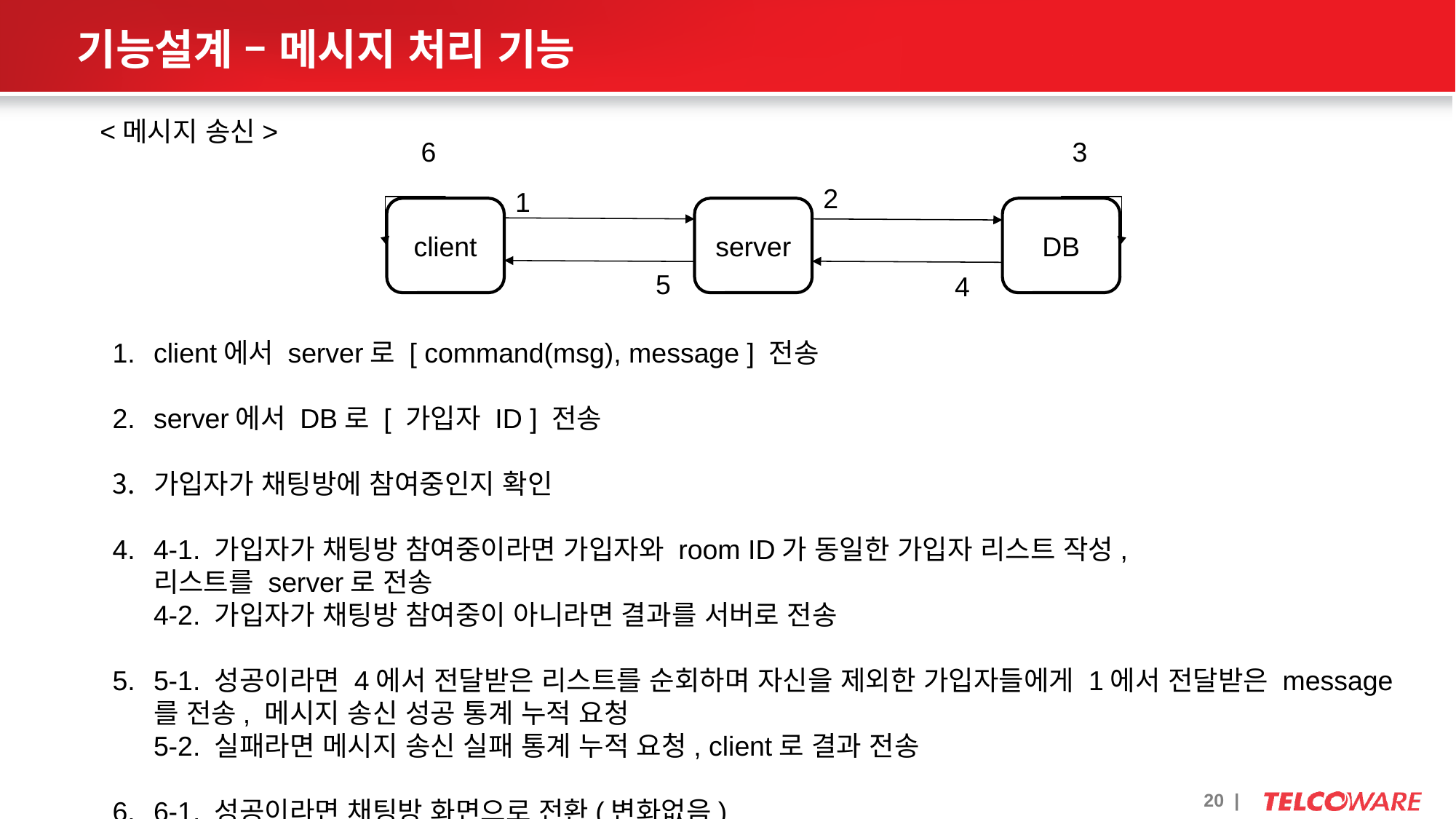

기능설계 – 메시지 처리 기능
<메시지 송신>
6
3
2
1
client
server
DB
5
4
client에서 server로 [ command(msg), message ] 전송
server에서 DB로 [ 가입자 ID ] 전송
가입자가 채팅방에 참여중인지 확인
4-1. 가입자가 채팅방 참여중이라면 가입자와 room ID가 동일한 가입자 리스트 작성,
리스트를 server로 전송
4-2. 가입자가 채팅방 참여중이 아니라면 결과를 서버로 전송
5-1. 성공이라면 4에서 전달받은 리스트를 순회하며 자신을 제외한 가입자들에게 1에서 전달받은 message를 전송, 메시지 송신 성공 통계 누적 요청
5-2. 실패라면 메시지 송신 실패 통계 누적 요청, client로 결과 전송
6-1. 성공이라면 채팅방 화면으로 전환(변화없음)
6-2. 실패라면 client화면을 메시지 송신 실패 페이지로 전환